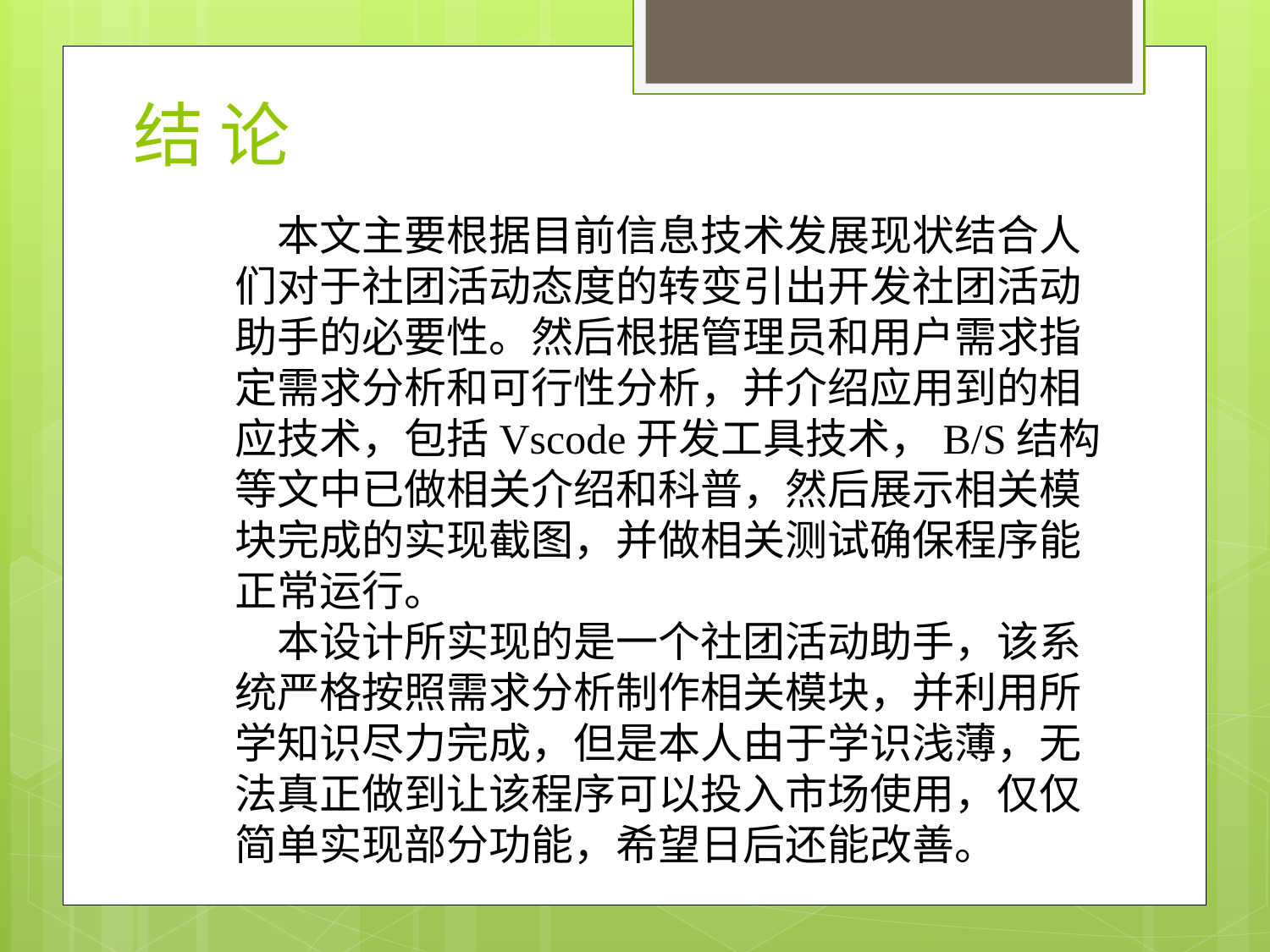

# 结 论
本文主要根据目前信息技术发展现状结合人们对于社团活动态度的转变引出开发社团活动助手的必要性。然后根据管理员和用户需求指定需求分析和可行性分析，并介绍应用到的相应技术，包括Vscode开发工具技术，B/S结构等文中已做相关介绍和科普，然后展示相关模块完成的实现截图，并做相关测试确保程序能正常运行。
本设计所实现的是一个社团活动助手，该系统严格按照需求分析制作相关模块，并利用所学知识尽力完成，但是本人由于学识浅薄，无法真正做到让该程序可以投入市场使用，仅仅简单实现部分功能，希望日后还能改善。